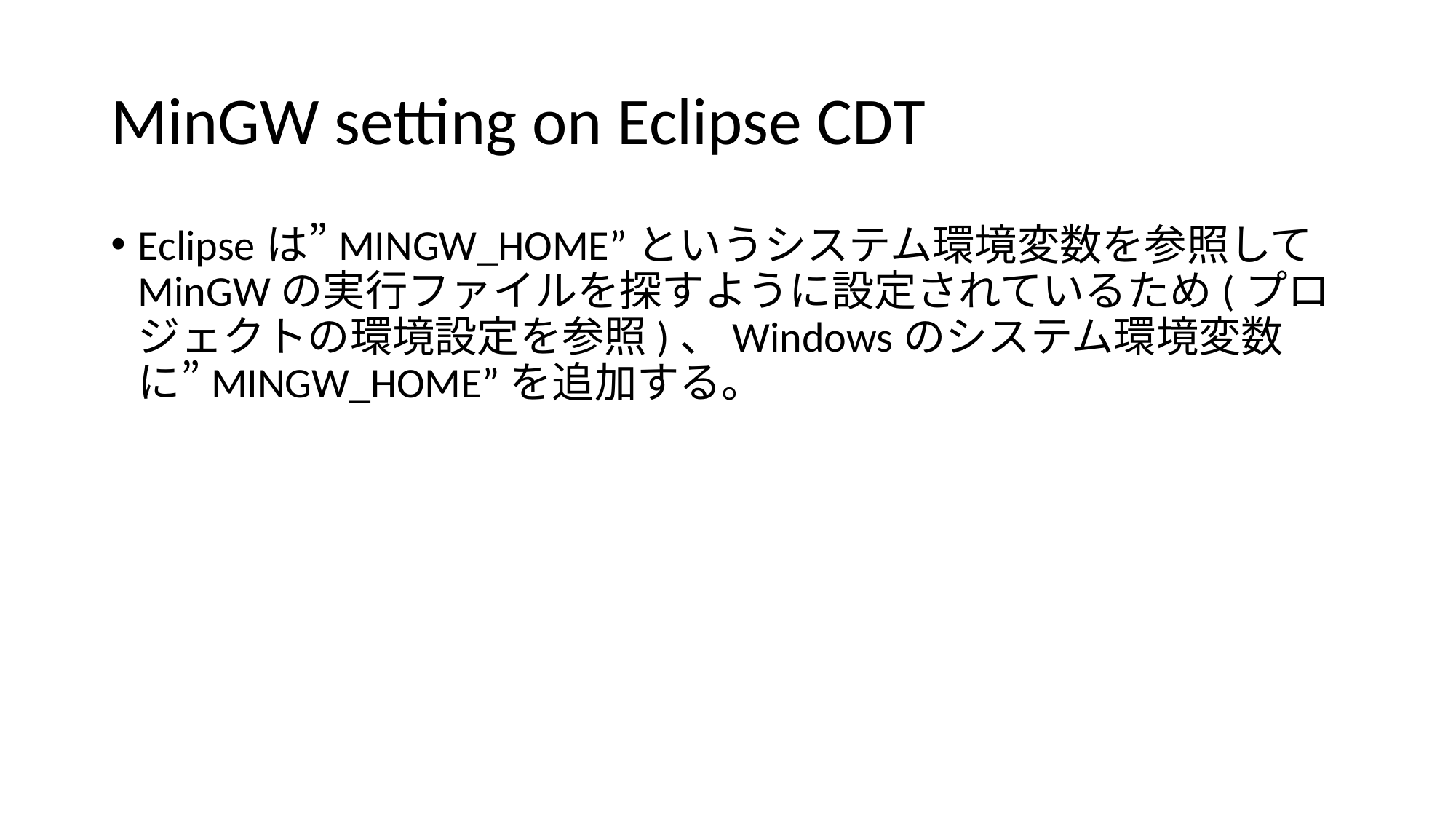

# MinGW setting on Eclipse CDT
Eclipseは”MINGW_HOME”というシステム環境変数を参照してMinGWの実行ファイルを探すように設定されているため(プロジェクトの環境設定を参照)、Windowsのシステム環境変数に”MINGW_HOME”を追加する。